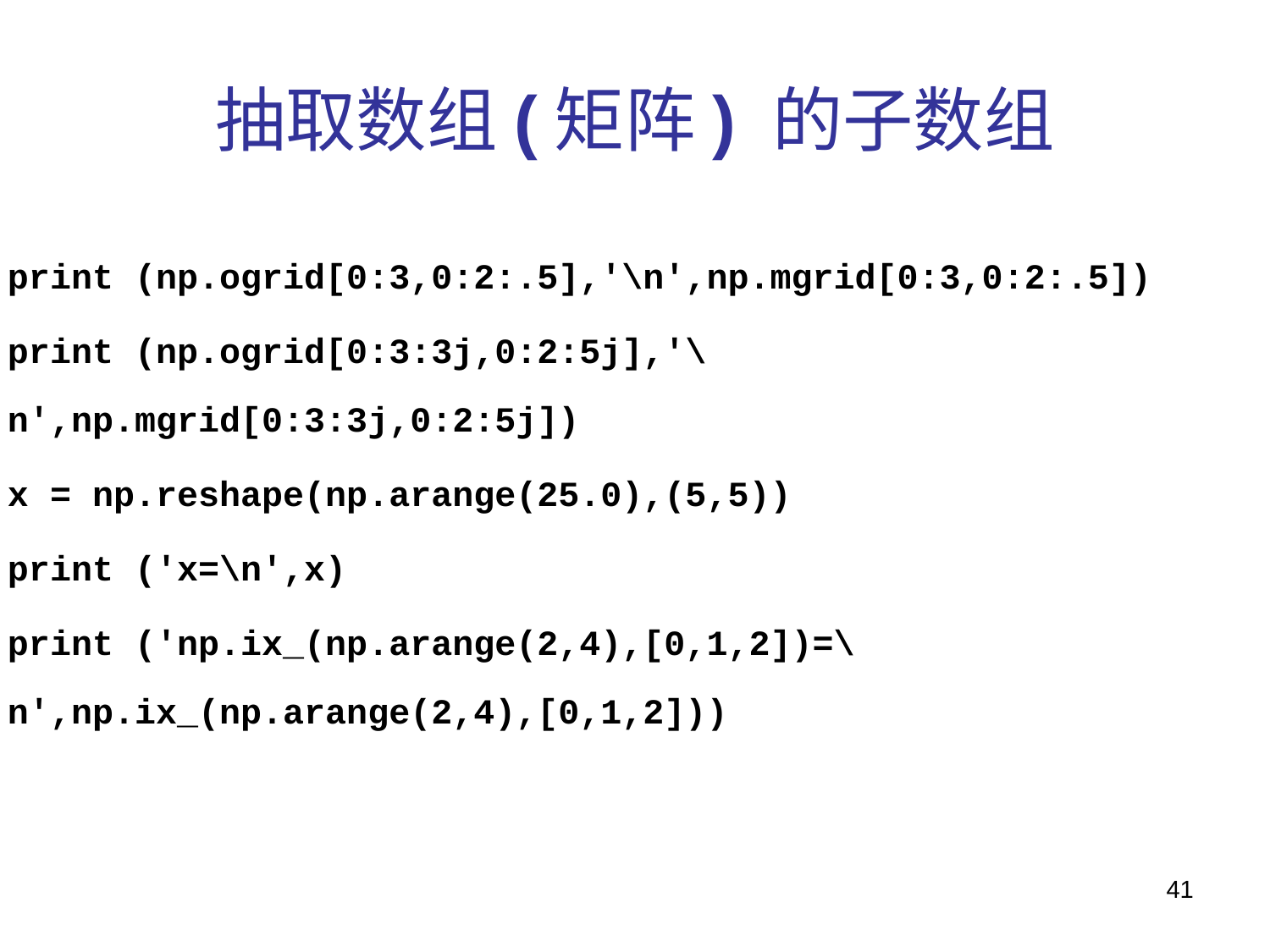

# 抽取数组(矩阵) 的子数组
print (np.ogrid[0:3,0:2:.5],'\n',np.mgrid[0:3,0:2:.5])
print (np.ogrid[0:3:3j,0:2:5j],'\n',np.mgrid[0:3:3j,0:2:5j])
x = np.reshape(np.arange(25.0),(5,5))
print ('x=\n',x)
print ('np.ix_(np.arange(2,4),[0,1,2])=\n',np.ix_(np.arange(2,4),[0,1,2]))
41